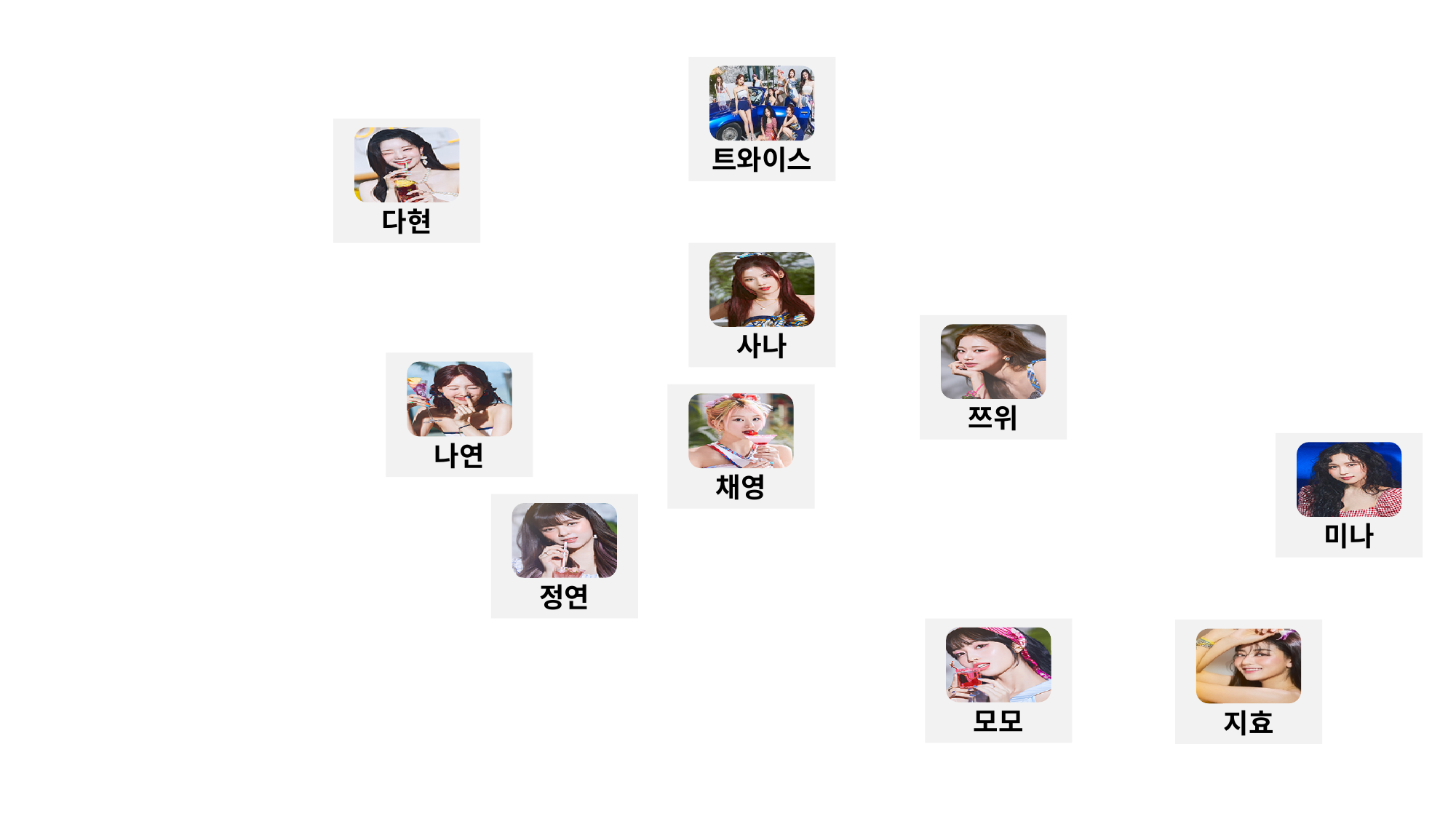

트와이스

다현

사나

쯔위

나연

채영

미나

정연

모모

지효